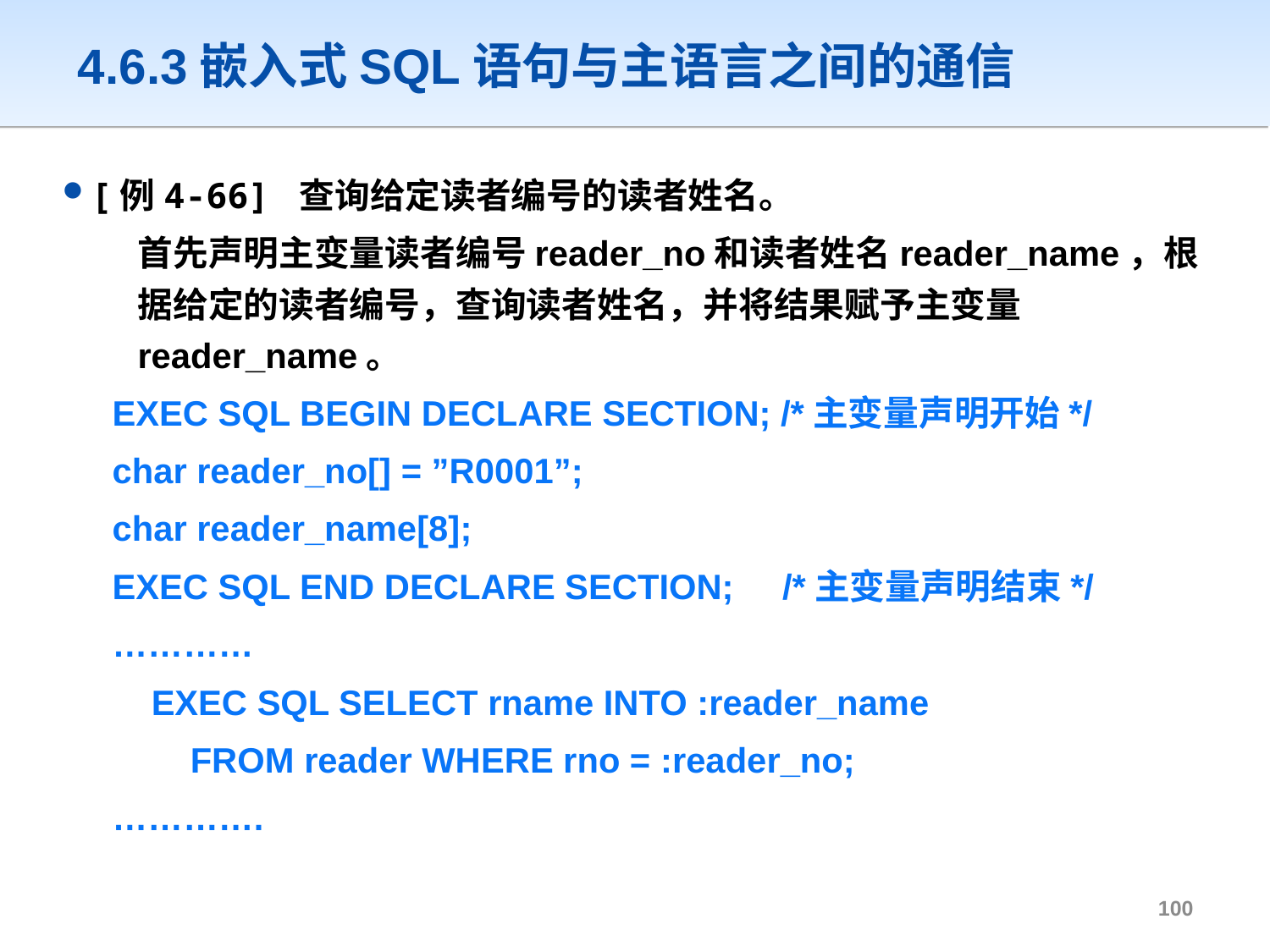

# 4.6.3嵌入式SQL语句与主语言之间的通信
[例4-66] 查询给定读者编号的读者姓名。
	首先声明主变量读者编号reader_no和读者姓名reader_name，根据给定的读者编号，查询读者姓名，并将结果赋予主变量reader_name。
EXEC SQL BEGIN DECLARE SECTION; /*主变量声明开始*/
char reader_no[] = ”R0001”;
char reader_name[8];
EXEC SQL END DECLARE SECTION;     /*主变量声明结束*/
…………
    EXEC SQL SELECT rname INTO :reader_name
        FROM reader WHERE rno = :reader_no;
………….

100